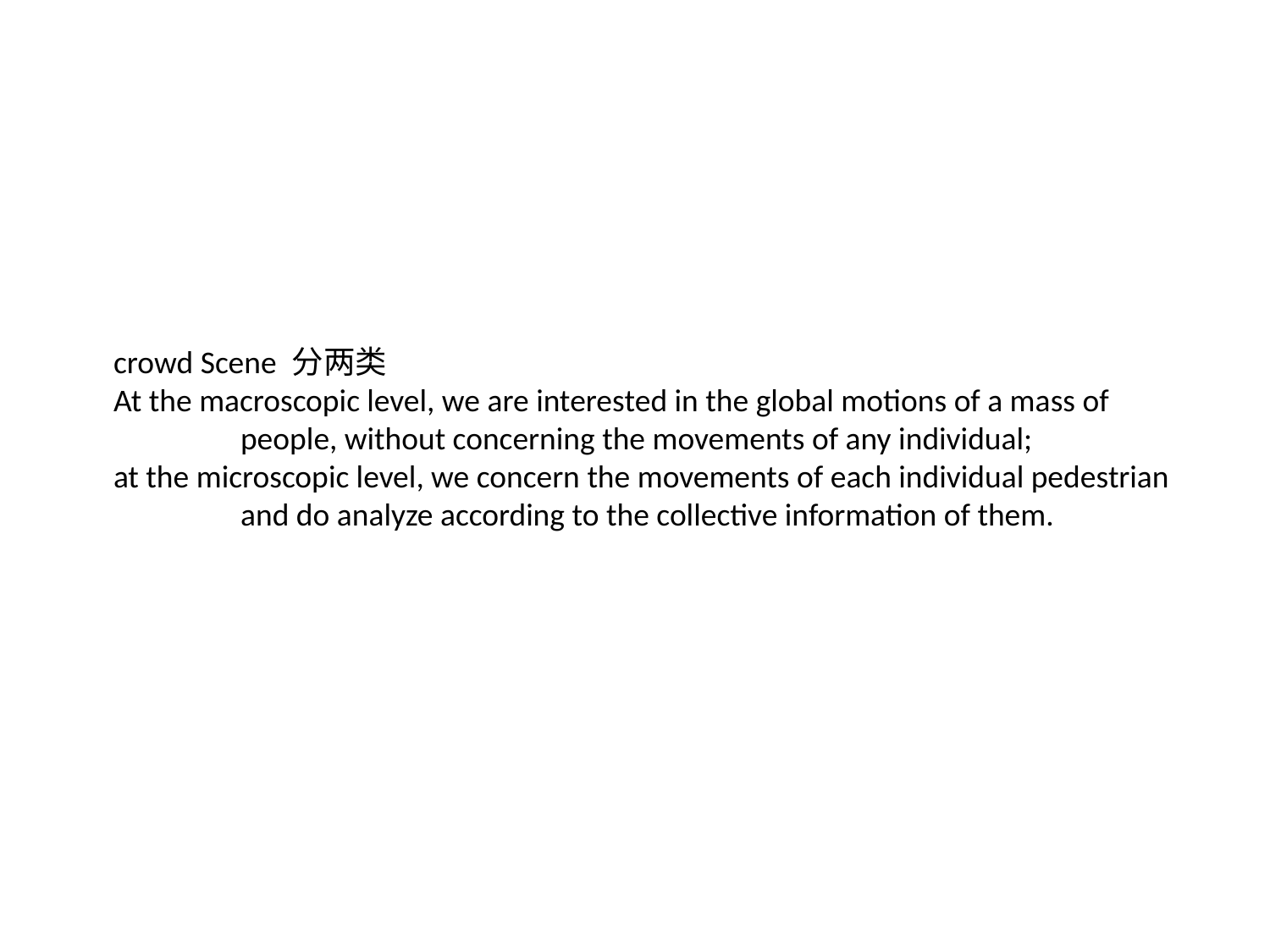

crowd Scene 分两类
At the macroscopic level, we are interested in the global motions of a mass of
	people, without concerning the movements of any individual;
at the microscopic level, we concern the movements of each individual pedestrian
	and do analyze according to the collective information of them.